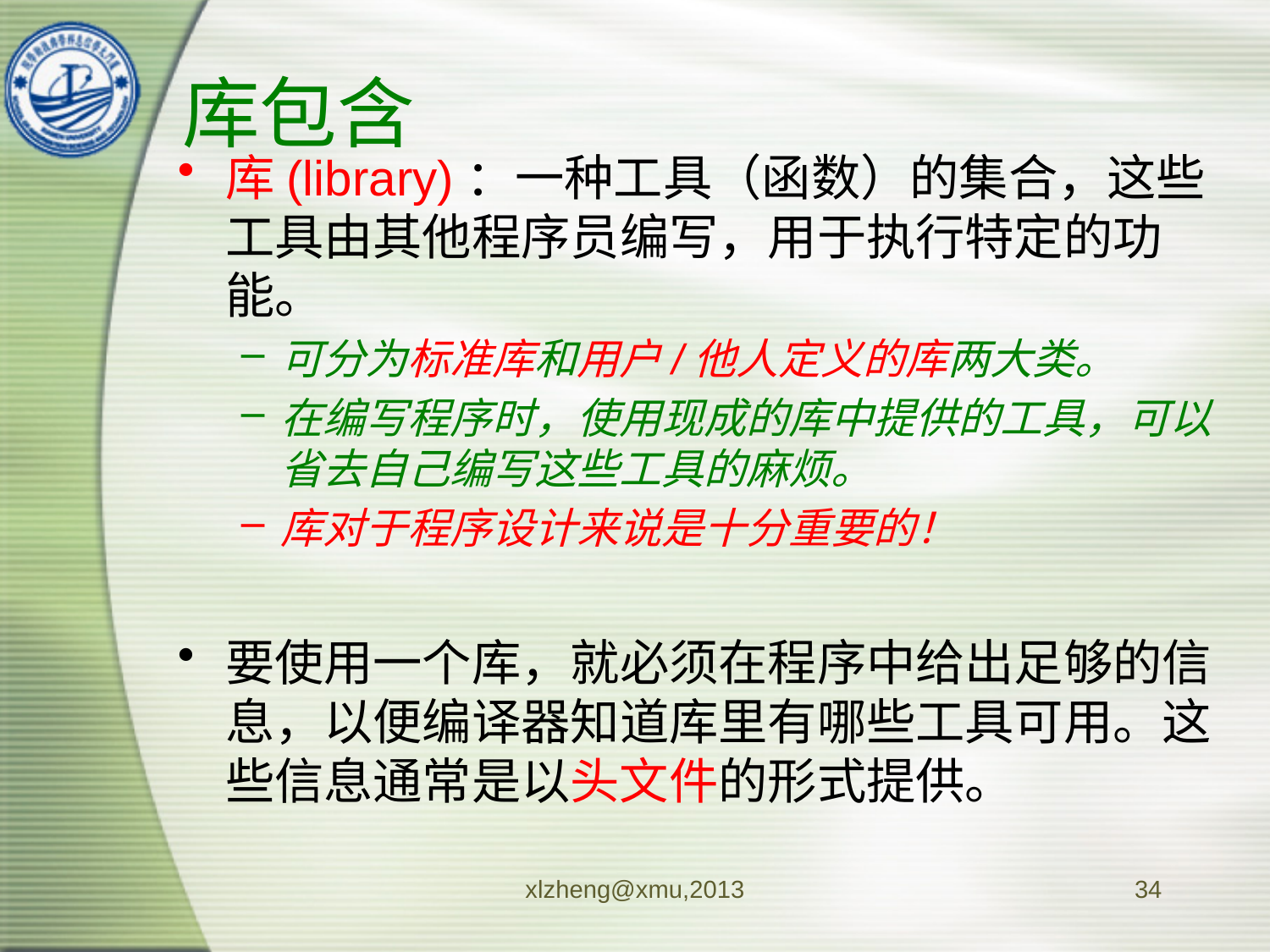

# 库包含
库(library)：一种工具（函数）的集合，这些工具由其他程序员编写，用于执行特定的功能。
可分为标准库和用户/他人定义的库两大类。
在编写程序时，使用现成的库中提供的工具，可以省去自己编写这些工具的麻烦。
库对于程序设计来说是十分重要的！

要使用一个库，就必须在程序中给出足够的信息，以便编译器知道库里有哪些工具可用。这些信息通常是以头文件的形式提供。
xlzheng@xmu,2013
34